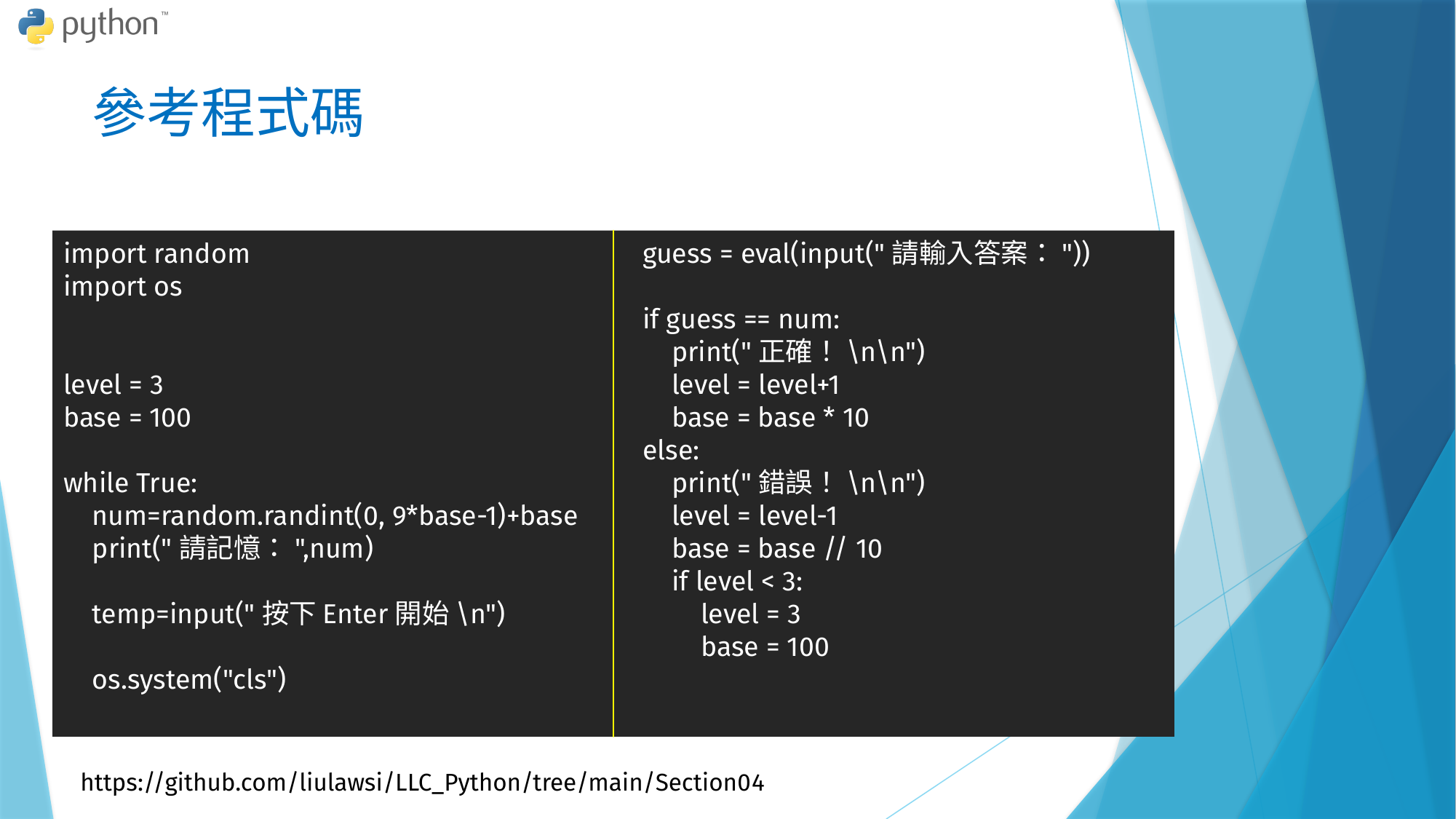

# 參考程式碼
import random
import os

level = 3
base = 100

while True:
    num=random.randint(0, 9*base-1)+base
    print("請記憶：",num)

    temp=input("按下Enter開始\n")

    os.system("cls")

    guess = eval(input("請輸入答案："))

    if guess == num:
        print("正確！\n\n")
        level = level+1
        base = base * 10
    else:
        print("錯誤！\n\n")
        level = level-1
        base = base // 10
        if level < 3:
            level = 3
            base = 100